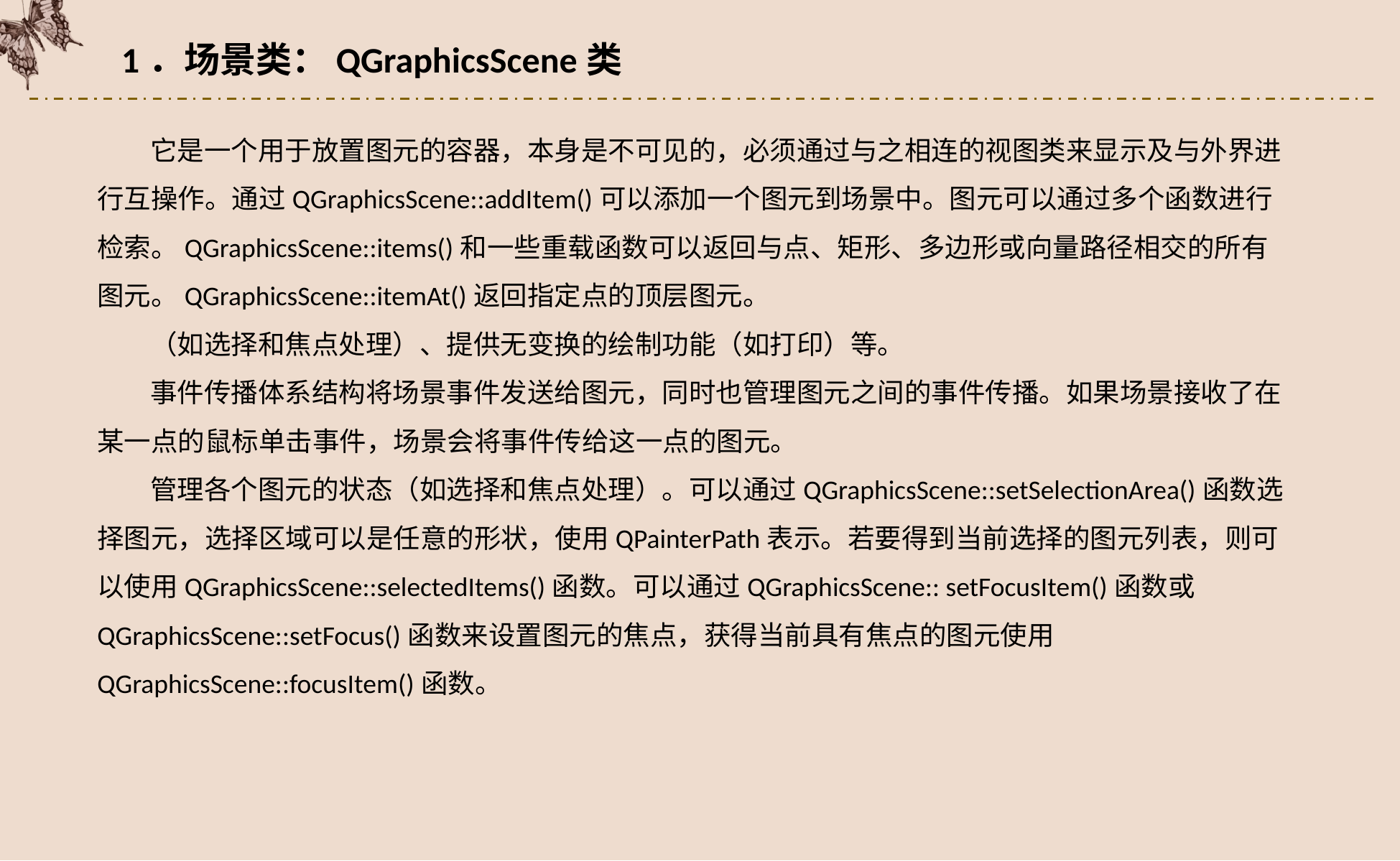

1．场景类：QGraphicsScene类
它是一个用于放置图元的容器，本身是不可见的，必须通过与之相连的视图类来显示及与外界进行互操作。通过QGraphicsScene::addItem()可以添加一个图元到场景中。图元可以通过多个函数进行检索。QGraphicsScene::items()和一些重载函数可以返回与点、矩形、多边形或向量路径相交的所有图元。QGraphicsScene::itemAt()返回指定点的顶层图元。
（如选择和焦点处理）、提供无变换的绘制功能（如打印）等。
事件传播体系结构将场景事件发送给图元，同时也管理图元之间的事件传播。如果场景接收了在某一点的鼠标单击事件，场景会将事件传给这一点的图元。
管理各个图元的状态（如选择和焦点处理）。可以通过QGraphicsScene::setSelectionArea()函数选择图元，选择区域可以是任意的形状，使用QPainterPath表示。若要得到当前选择的图元列表，则可以使用QGraphicsScene::selectedItems()函数。可以通过QGraphicsScene:: setFocusItem()函数或QGraphicsScene::setFocus()函数来设置图元的焦点，获得当前具有焦点的图元使用QGraphicsScene::focusItem()函数。